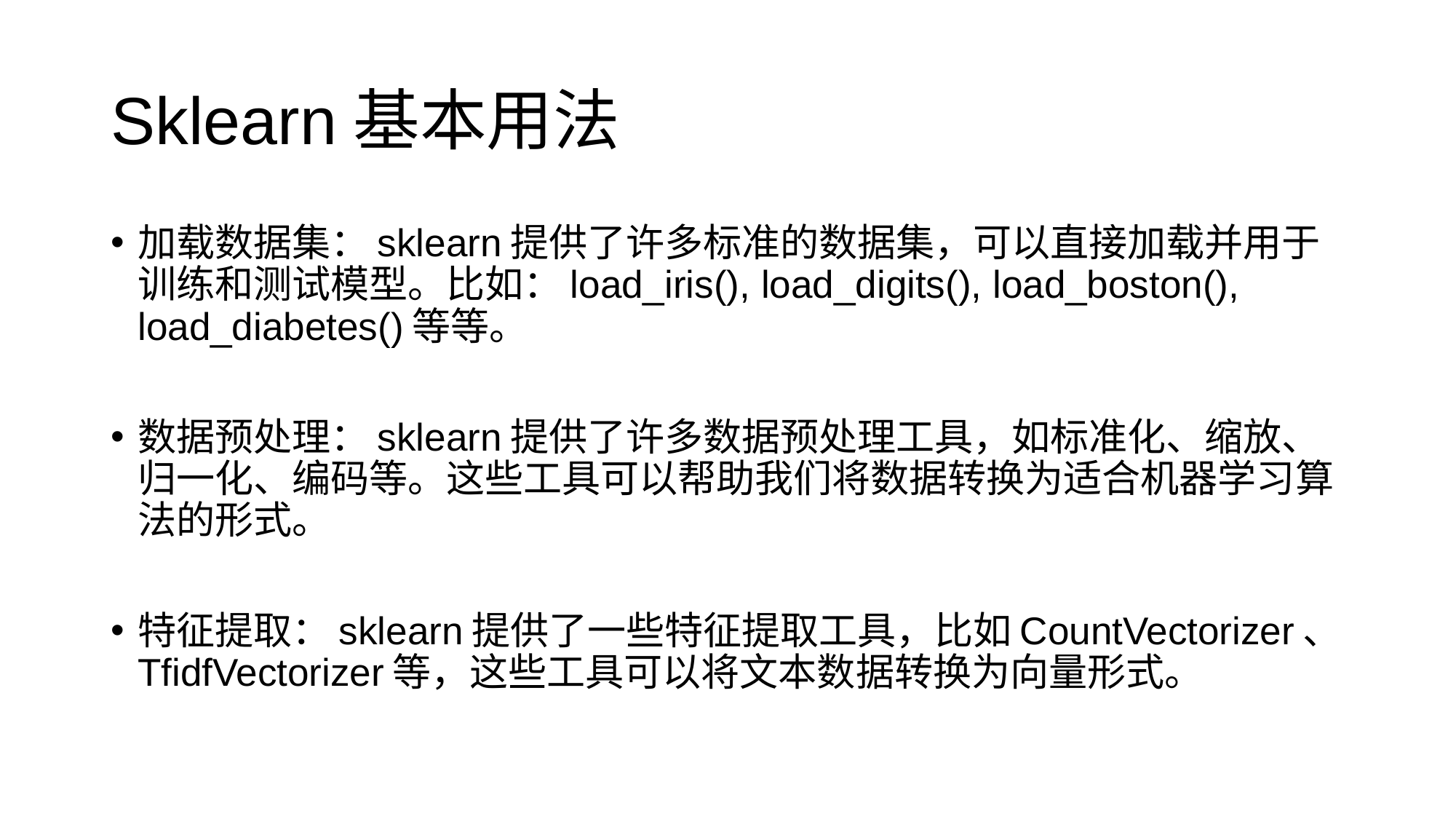

# Sklearn基本用法
加载数据集：sklearn提供了许多标准的数据集，可以直接加载并用于训练和测试模型。比如：load_iris(), load_digits(), load_boston(), load_diabetes()等等。

数据预处理：sklearn提供了许多数据预处理工具，如标准化、缩放、归一化、编码等。这些工具可以帮助我们将数据转换为适合机器学习算法的形式。

特征提取：sklearn提供了一些特征提取工具，比如CountVectorizer、TfidfVectorizer等，这些工具可以将文本数据转换为向量形式。